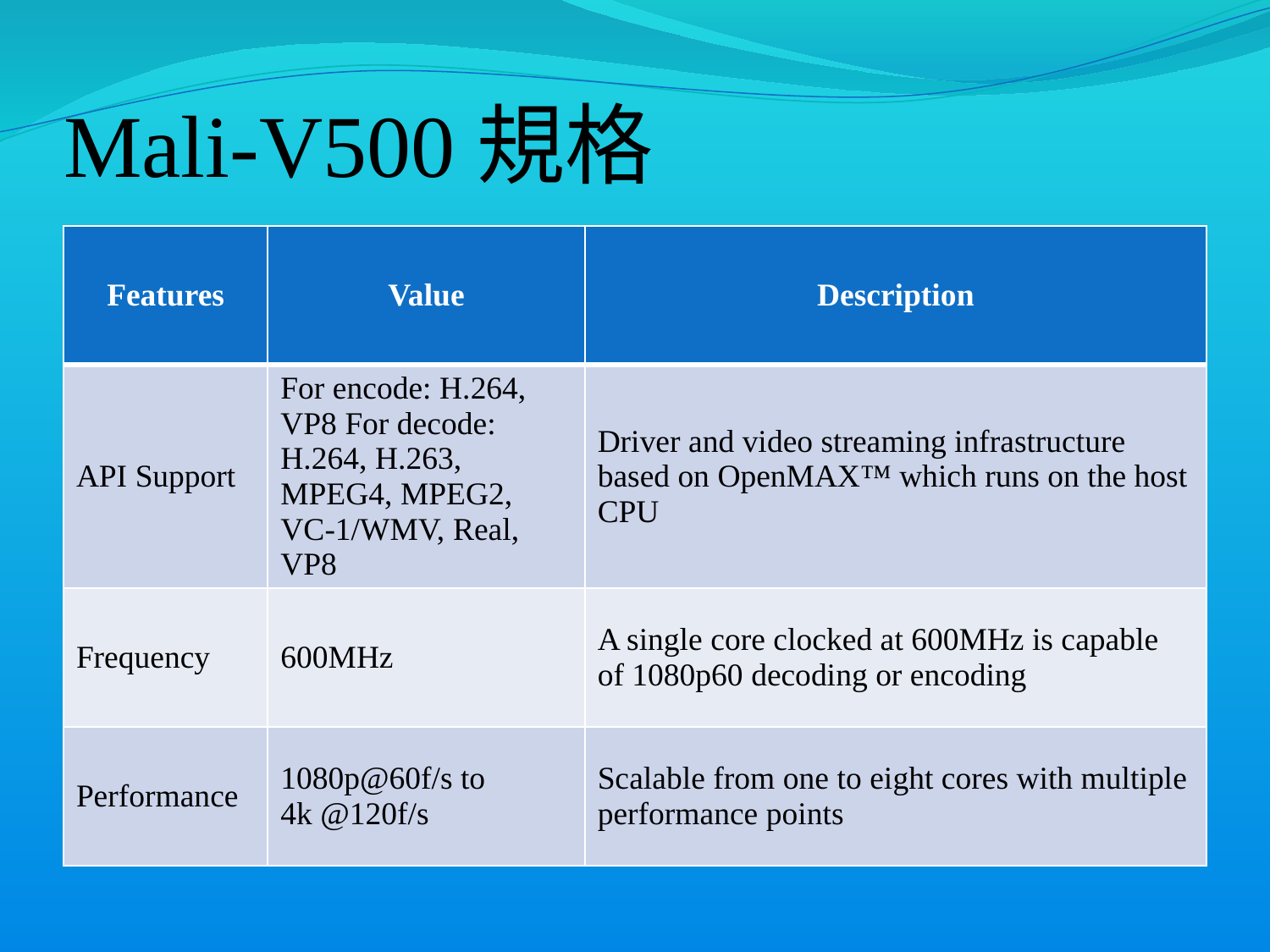

# Mali-V500規格
| Features | Value | Description |
| --- | --- | --- |
| API Support | For encode: H.264, VP8 For decode: H.264, H.263, MPEG4, MPEG2, VC-1/WMV, Real, VP8 | Driver and video streaming infrastructure based on OpenMAX™ which runs on the host CPU |
| Frequency | 600MHz | A single core clocked at 600MHz is capable of 1080p60 decoding or encoding |
| Performance | 1080p@60f/s to 4k @120f/s | Scalable from one to eight cores with multiple performance points |